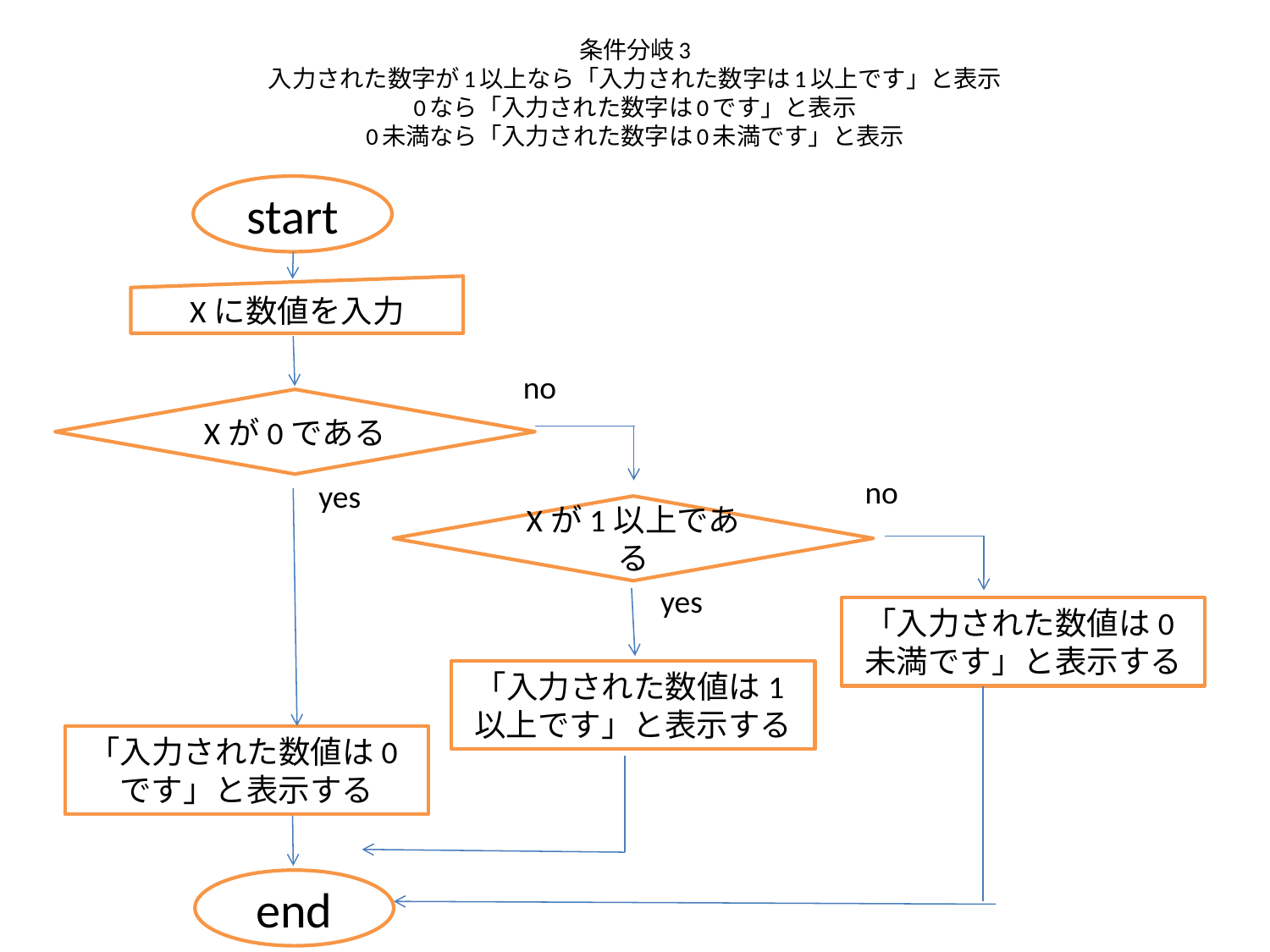

# 条件分岐3 入力された数字が1以上なら「入力された数字は1以上です」と表示 0なら「入力された数字は0です」と表示 0未満なら「入力された数字は0未満です」と表示
start
Xに数値を入力
no
Xが0である
no
yes
Xが1以上である
yes
「入力された数値は0未満です」と表示する
「入力された数値は1以上です」と表示する
「入力された数値は0です」と表示する
end